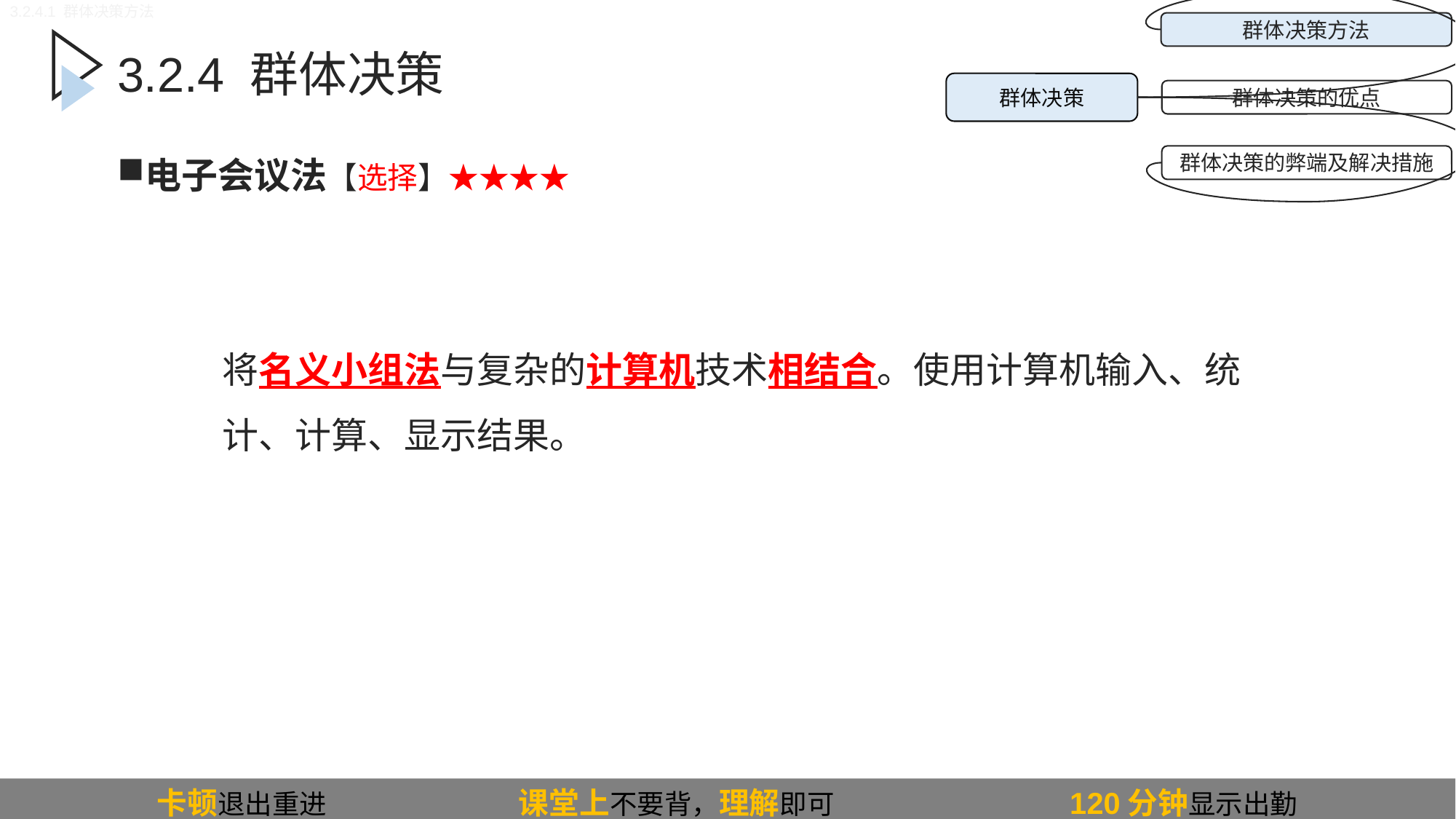

3.2.4.1 群体决策方法
群体决策方法
群体决策
群体决策的优点
群体决策的弊端及解决措施
3.2.4 群体决策
电子会议法【选择】★★★★

将名义小组法与复杂的计算机技术相结合。使用计算机输入、统计、计算、显示结果。